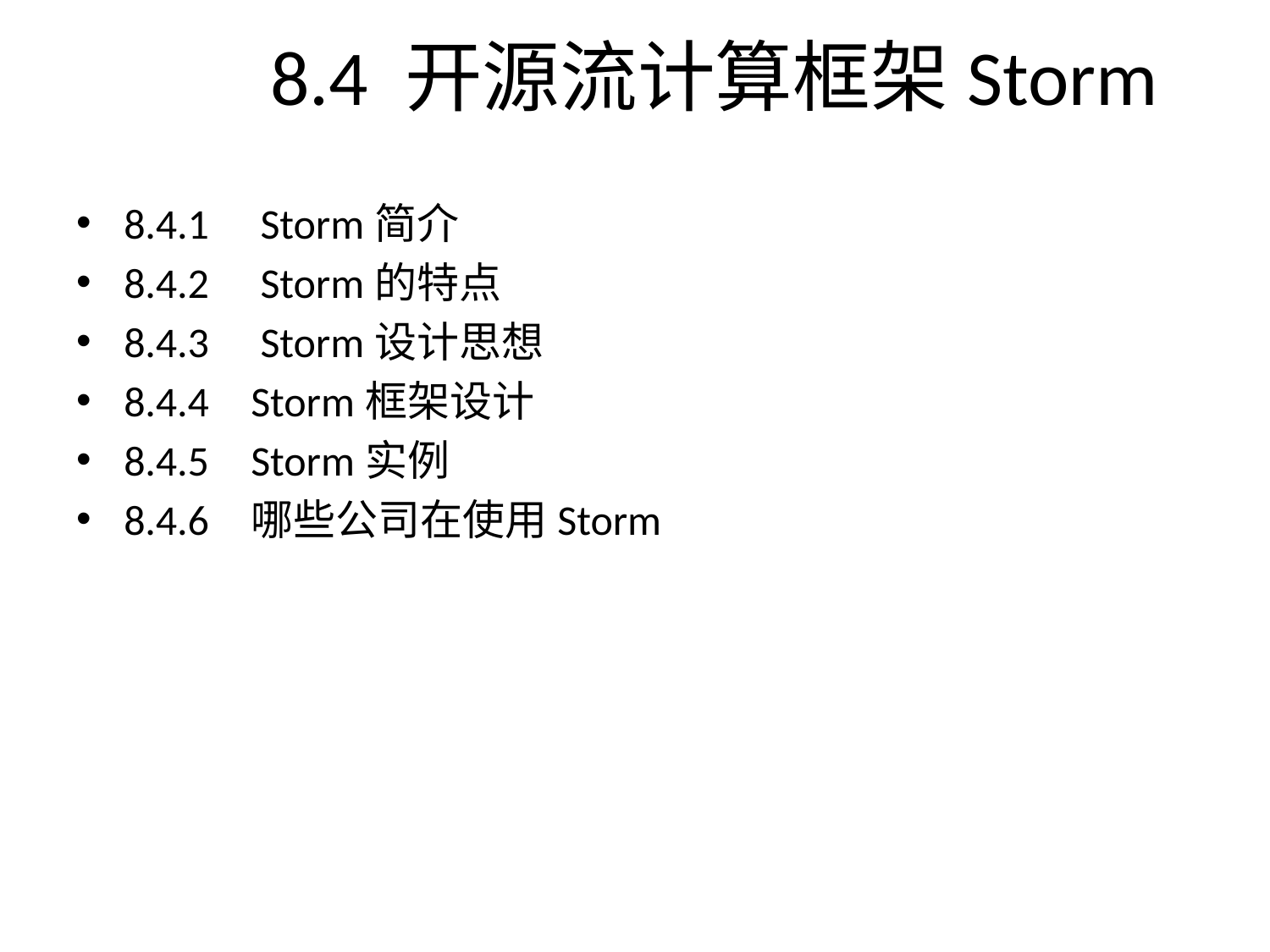

8.4 开源流计算框架Storm
# 8.4.1	 Storm简介
8.4.2	 Storm的特点
8.4.3	 Storm设计思想
8.4.4	Storm框架设计
8.4.5	Storm实例
8.4.6	哪些公司在使用Storm